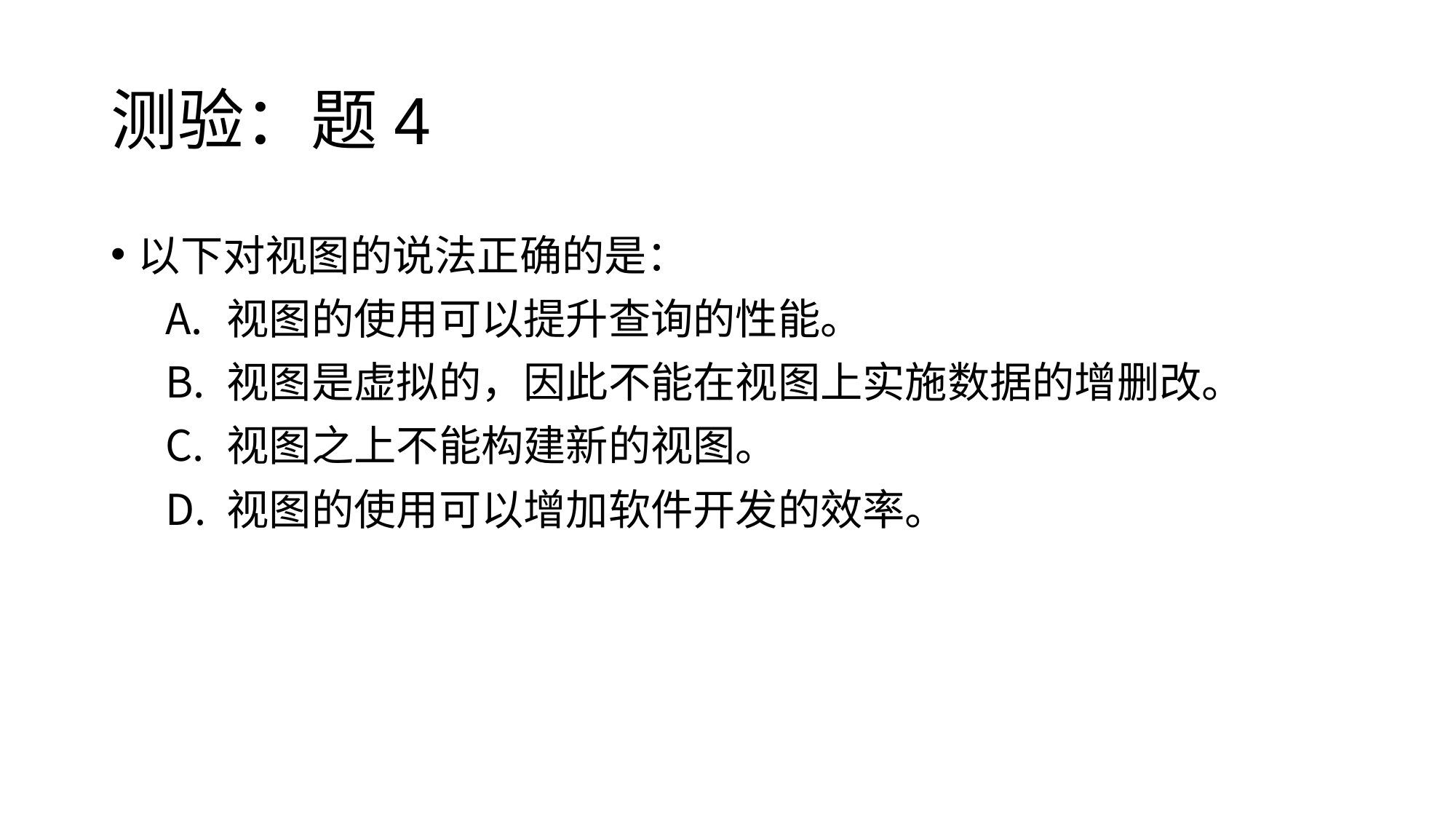

# 测验：题4
以下对视图的说法正确的是：
视图的使用可以提升查询的性能。
视图是虚拟的，因此不能在视图上实施数据的增删改。
视图之上不能构建新的视图。
视图的使用可以增加软件开发的效率。